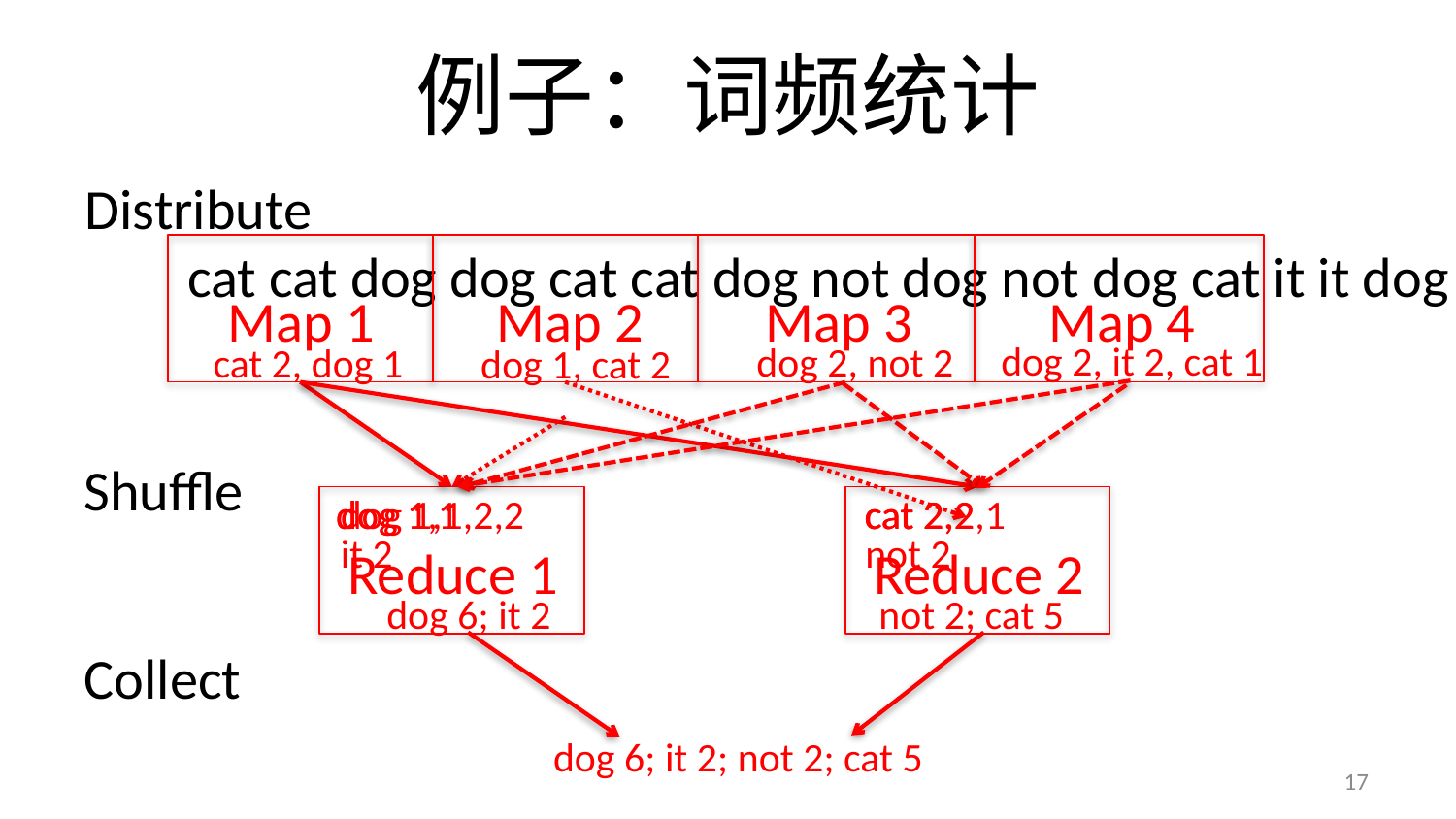

# 例子：词频统计
Distribute
cat cat dog dog cat cat dog not dog not dog cat it it dog

Map 1

Map 2

Map 3

Map 4
dog 2, it 2, cat 1
dog 2, not 2
cat 2, dog 1
dog 1, cat 2
cat 2,2,1
not 2
dog 1,1,2,2
it 2
dog 1
cat 2
dog 1,1
cat 2,2
Shuffle

Reduce 1

Reduce 2
dog 6; it 2
not 2; cat 5
dog 6; it 2; not 2; cat 5
Collect
17